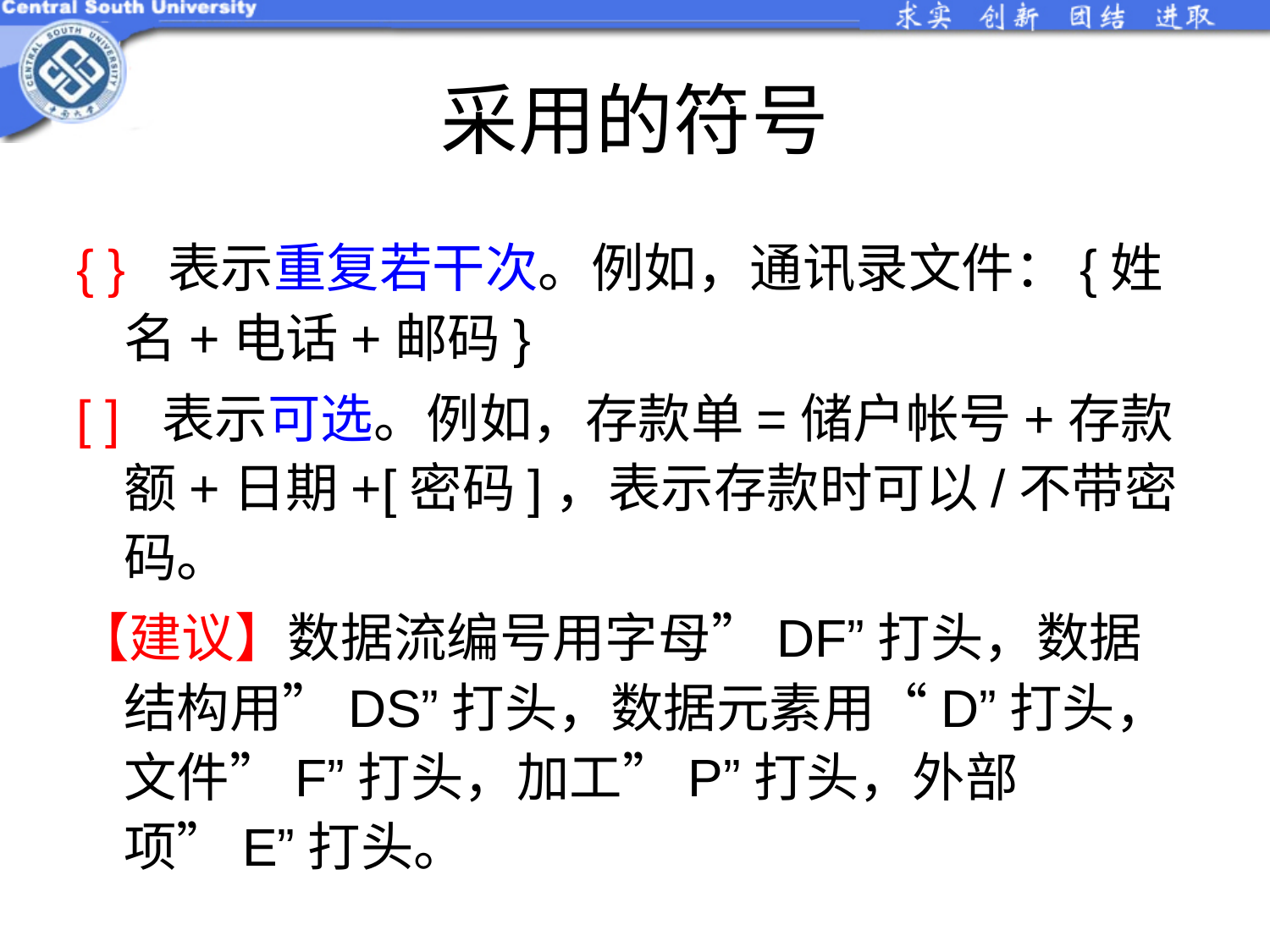

# 采用的符号
{ }  表示重复若干次。例如，通讯录文件：{姓名+电话+邮码}
[ ]  表示可选。例如，存款单=储户帐号+存款额+日期+[密码]，表示存款时可以/不带密码。
【建议】数据流编号用字母”DF”打头，数据结构用”DS”打头，数据元素用“D”打头，文件”F”打头，加工”P”打头，外部项”E”打头。